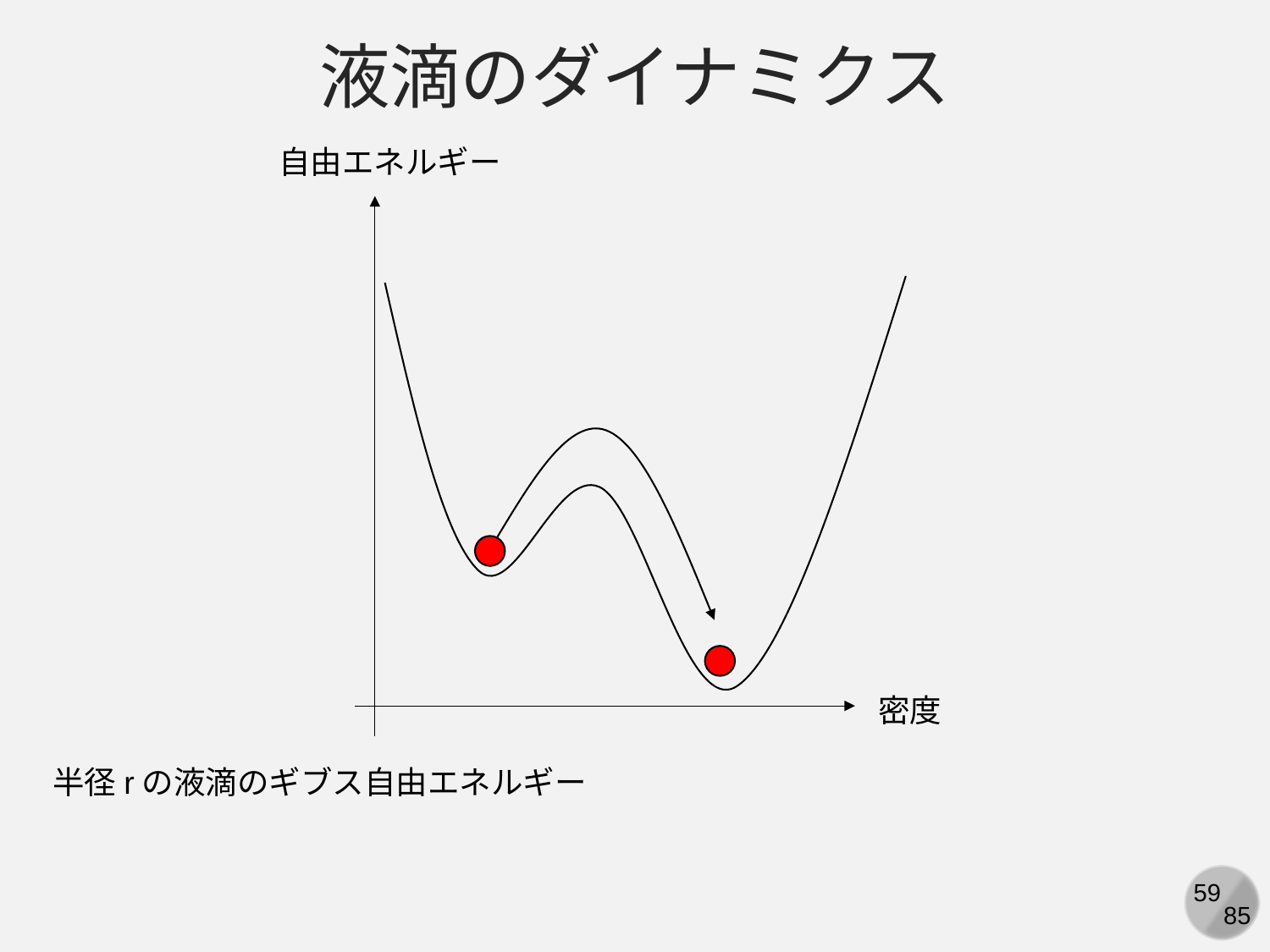

液滴のダイナミクス
自由エネルギー

密度
半径rの液滴のギブス自由エネルギー